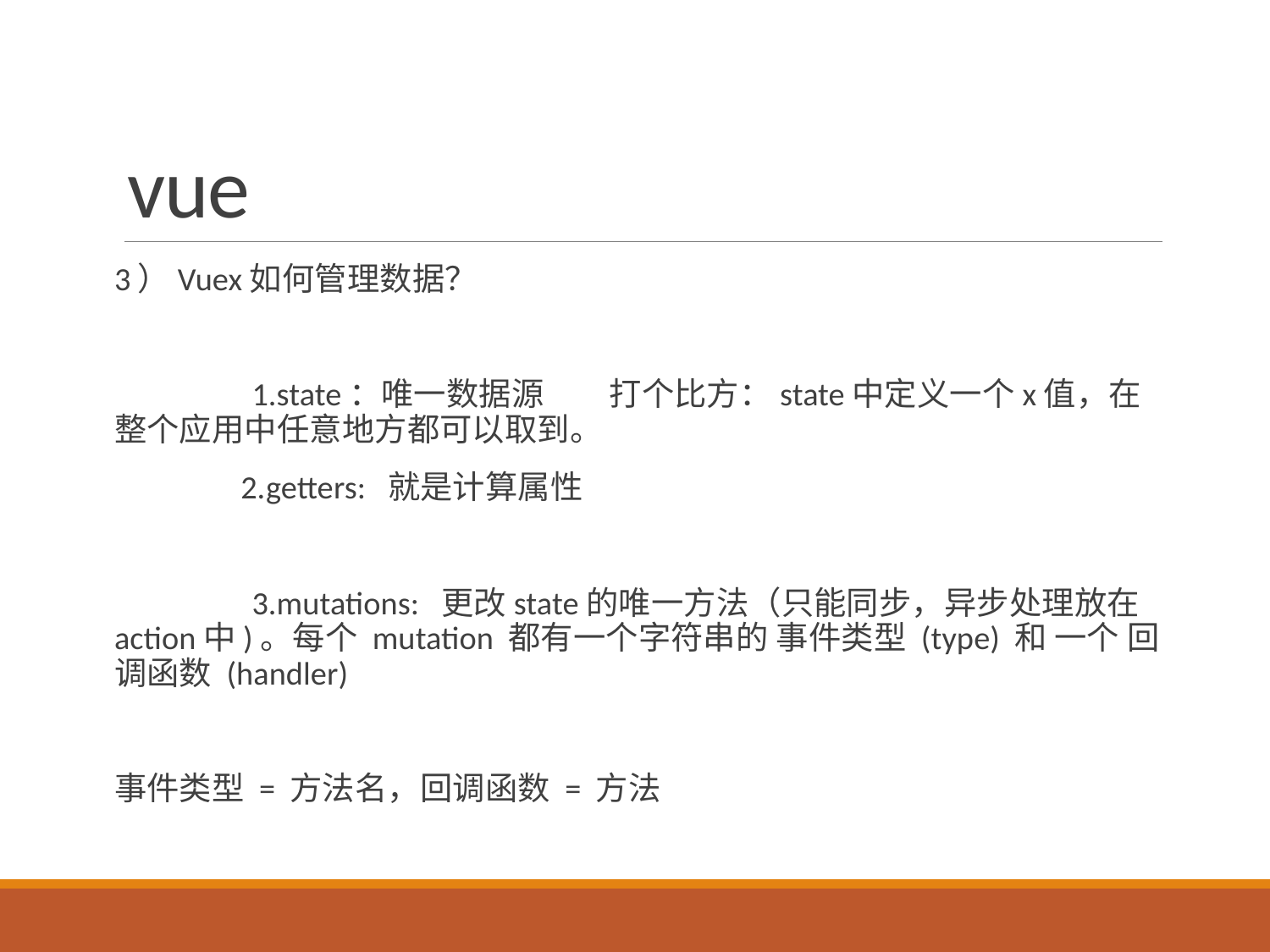

# vue
3）Vuex如何管理数据？

　　　　1.state：唯一数据源　　打个比方：state中定义一个x值，在整个应用中任意地方都可以取到。
  　　　2.getters:  就是计算属性

　　　　3.mutations:  更改state的唯一方法（只能同步，异步处理放在action中)。每个 mutation 都有一个字符串的 事件类型 (type) 和 一个 回调函数 (handler)

事件类型 = 方法名，回调函数 = 方法